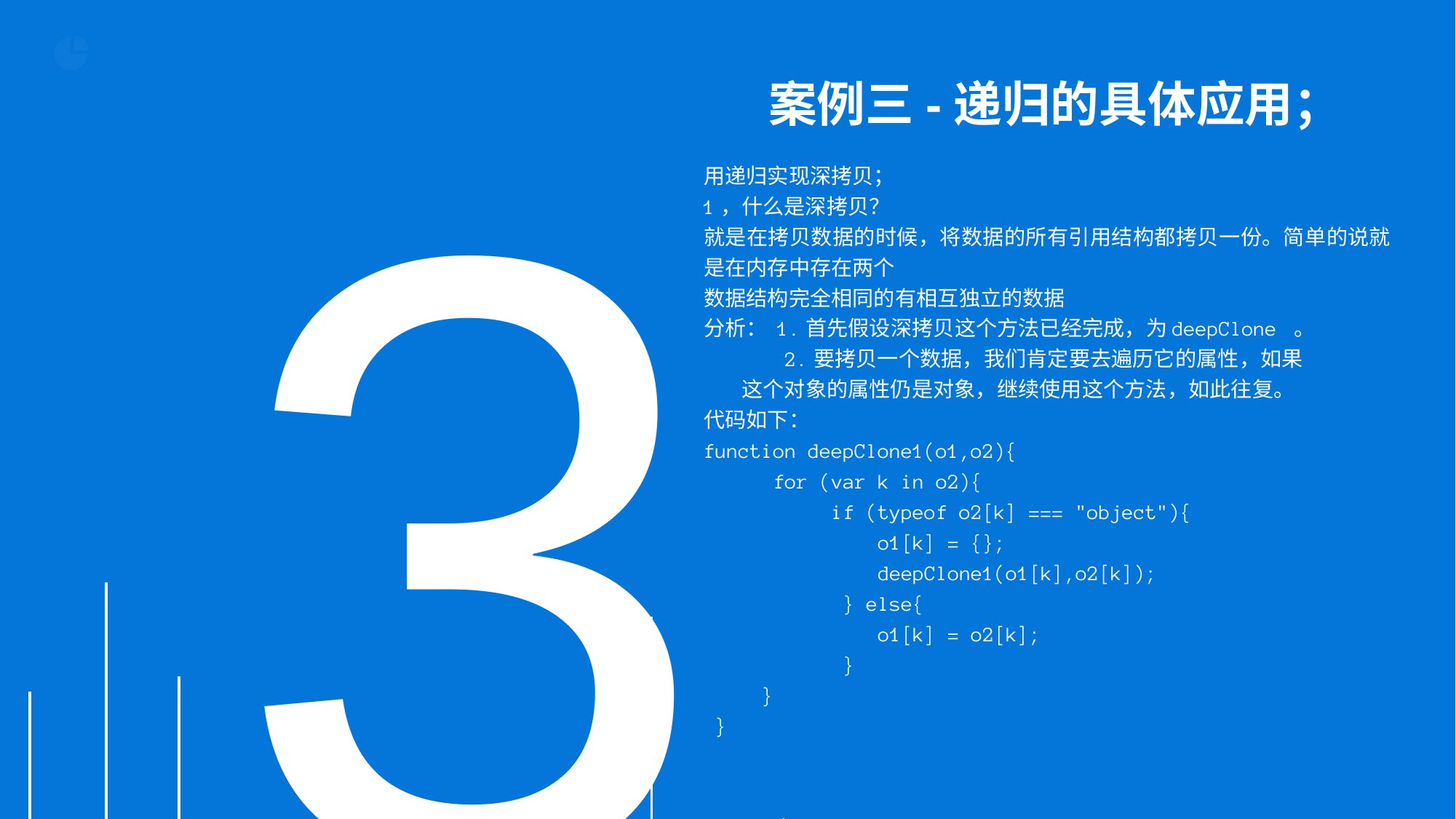

3

案例三-递归的具体应用；
用递归实现深拷贝；
1，什么是深拷贝？
就是在拷贝数据的时候，将数据的所有引用结构都拷贝一份。简单的说就是在内存中存在两个
数据结构完全相同的有相互独立的数据
分析： 1.首先假设深拷贝这个方法已经完成，为deepClone 。
       2.要拷贝一个数据，我们肯定要去遍历它的属性，如果
       这个对象的属性仍是对象，继续使用这个方法，如此往复。
代码如下：
function deepClone1(o1,o2){
      for (var k in o2){
           if (typeof o2[k] === "object"){
               o1[k] = {};
               deepClone1(o1[k],o2[k]);
            } else{
               o1[k] = o2[k];
            }
     }
 }